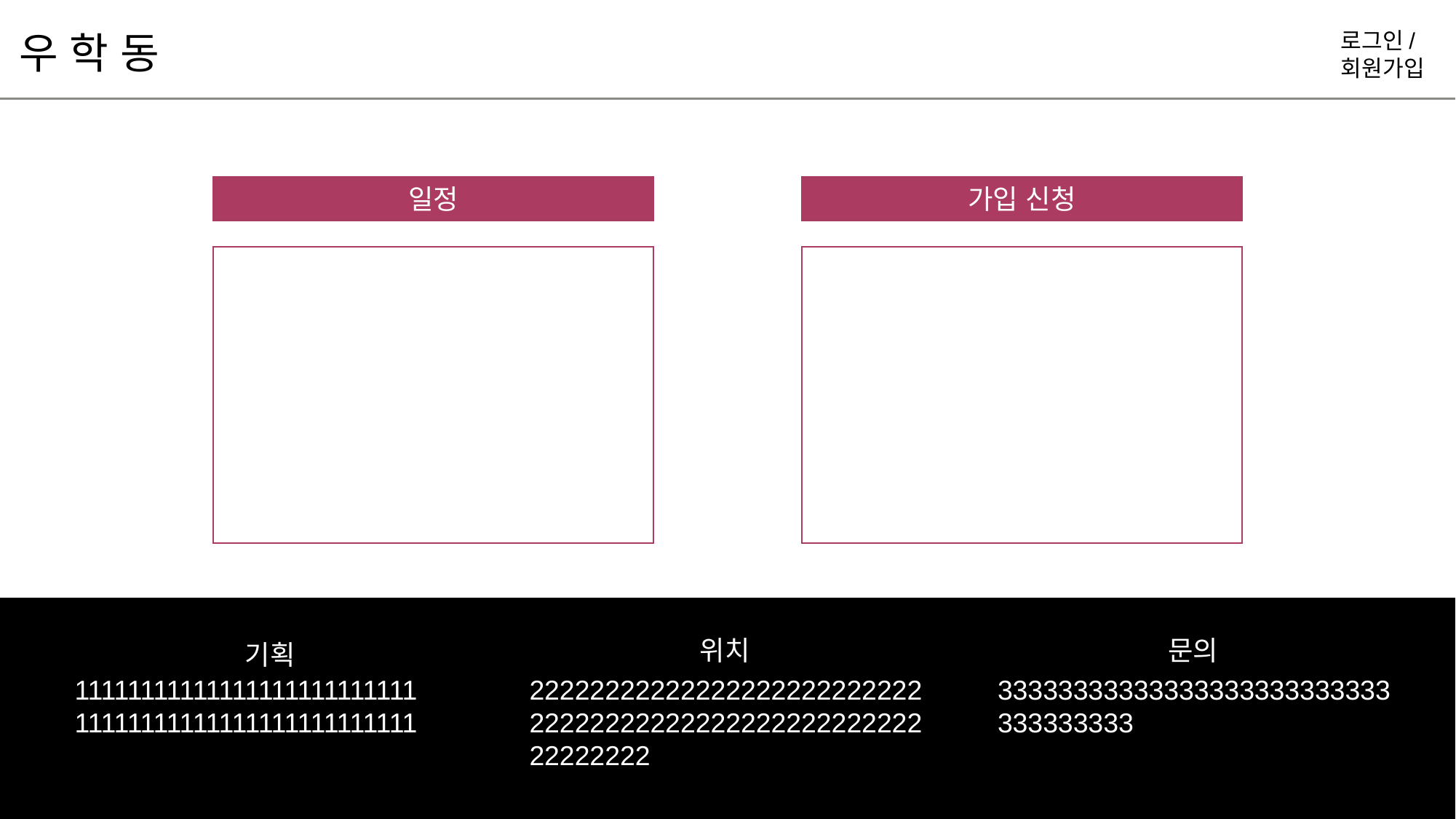

우 학 동
로그인/
회원가입
일정
가입 신청

위치
문의
기획
11111111111111111111111111
11111111111111111111111111

222222222222222222222222222222222222222222222222222222222222

33333333333333333333333333333333333